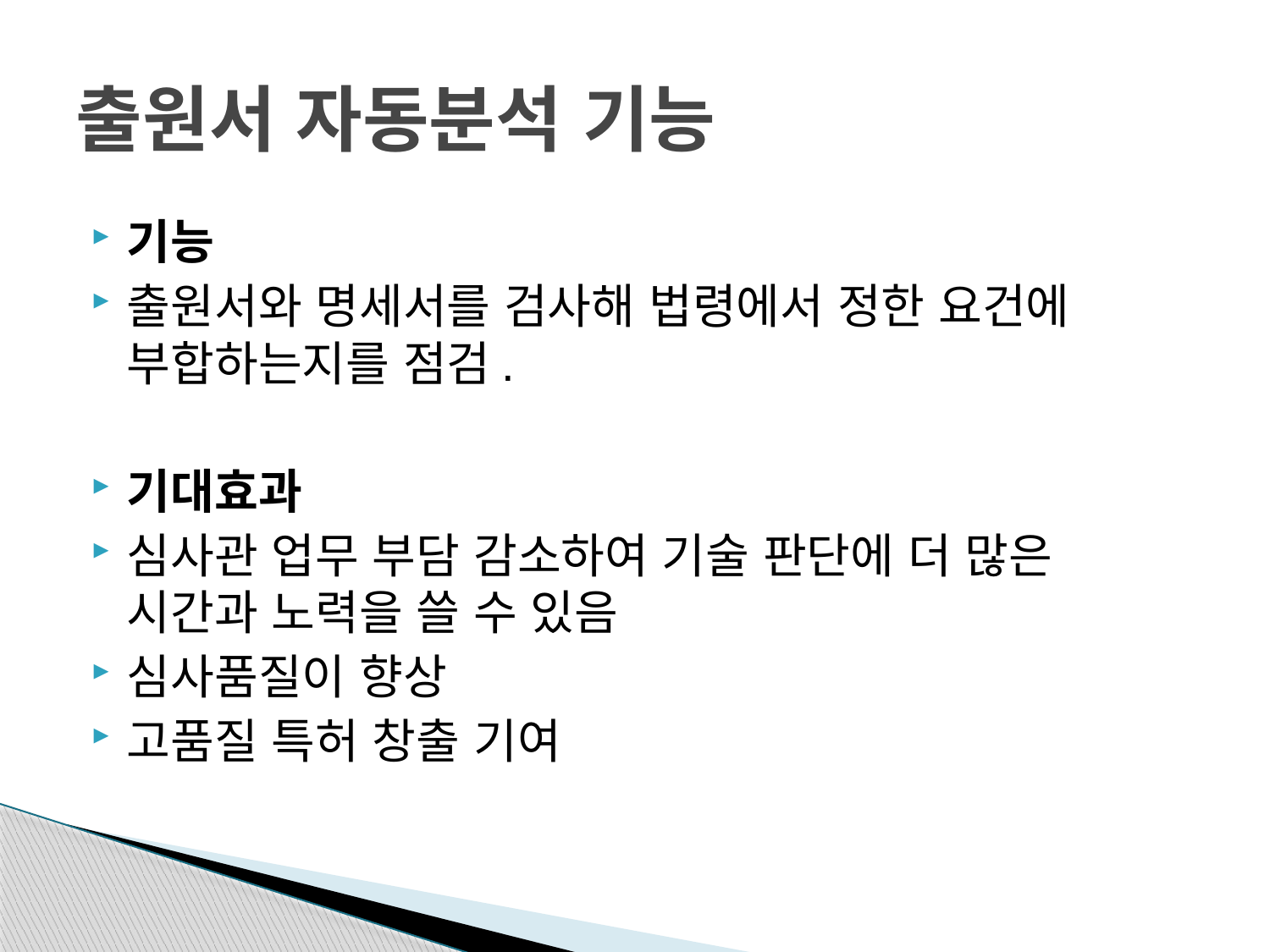

# 출원서 자동분석 기능
기능
출원서와 명세서를 검사해 법령에서 정한 요건에 부합하는지를 점검.

기대효과
심사관 업무 부담 감소하여 기술 판단에 더 많은 시간과 노력을 쓸 수 있음
심사품질이 향상
고품질 특허 창출 기여